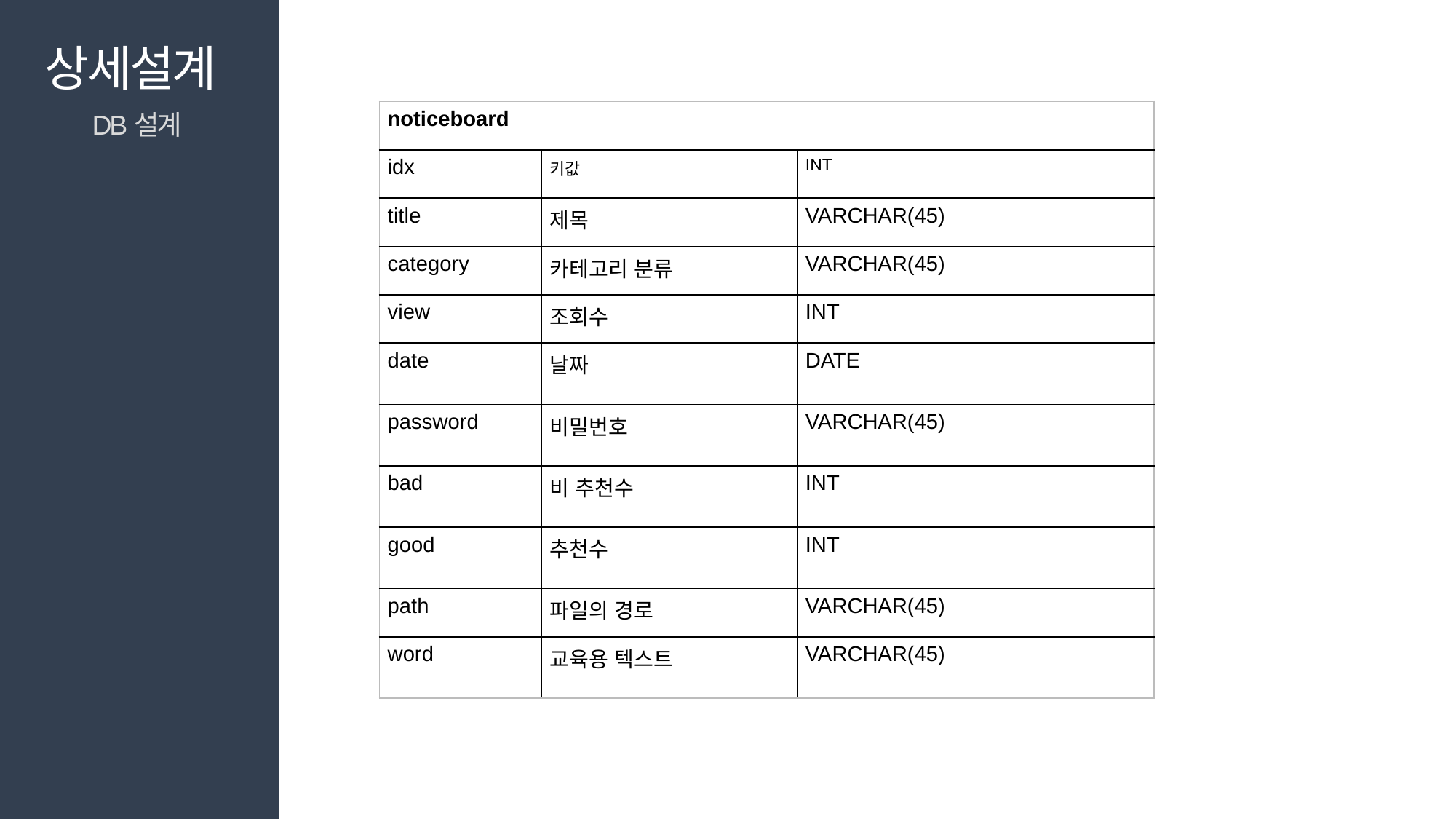

상세설계
상세설계
DB 설계
| noticeboard |  |  |
| --- | --- | --- |
| idx | 키값 | INT |
| title | 제목 | VARCHAR(45) |
| category | 카테고리 분류 | VARCHAR(45) |
| view | 조회수 | INT |
| date | 날짜 | DATE |
| password | 비밀번호 | VARCHAR(45) |
| bad | 비 추천수 | INT |
| good | 추천수 | INT |
| path | 파일의 경로 | VARCHAR(45) |
| word | 교육용 텍스트 | VARCHAR(45) |
DB설계